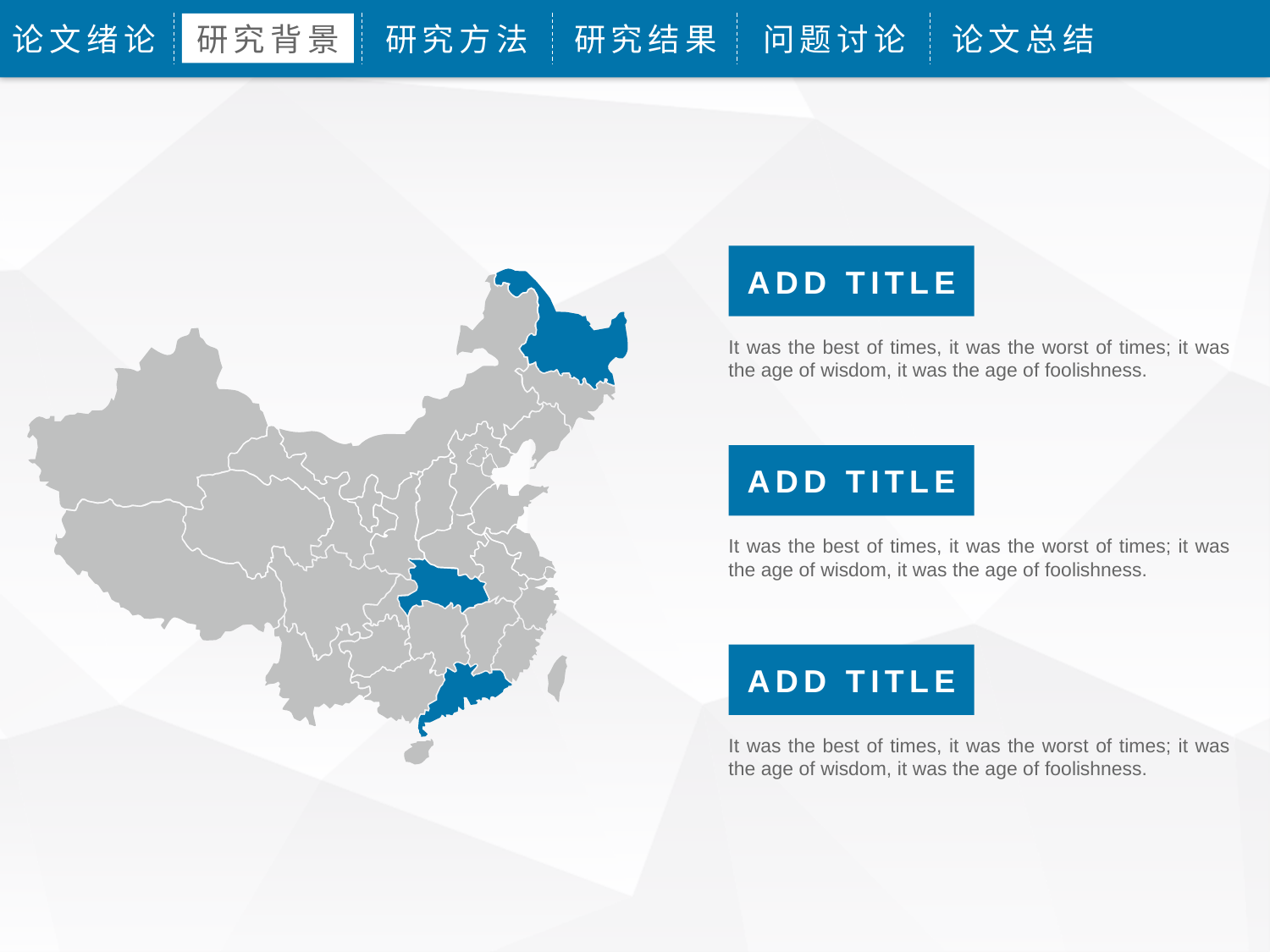

论文绪论
研究背景
研究方法
研究结果
问题讨论
论文总结

ADD TITLE
It was the best of times, it was the worst of times; it was the age of wisdom, it was the age of foolishness.
ADD TITLE
It was the best of times, it was the worst of times; it was the age of wisdom, it was the age of foolishness.
ADD TITLE
It was the best of times, it was the worst of times; it was the age of wisdom, it was the age of foolishness.